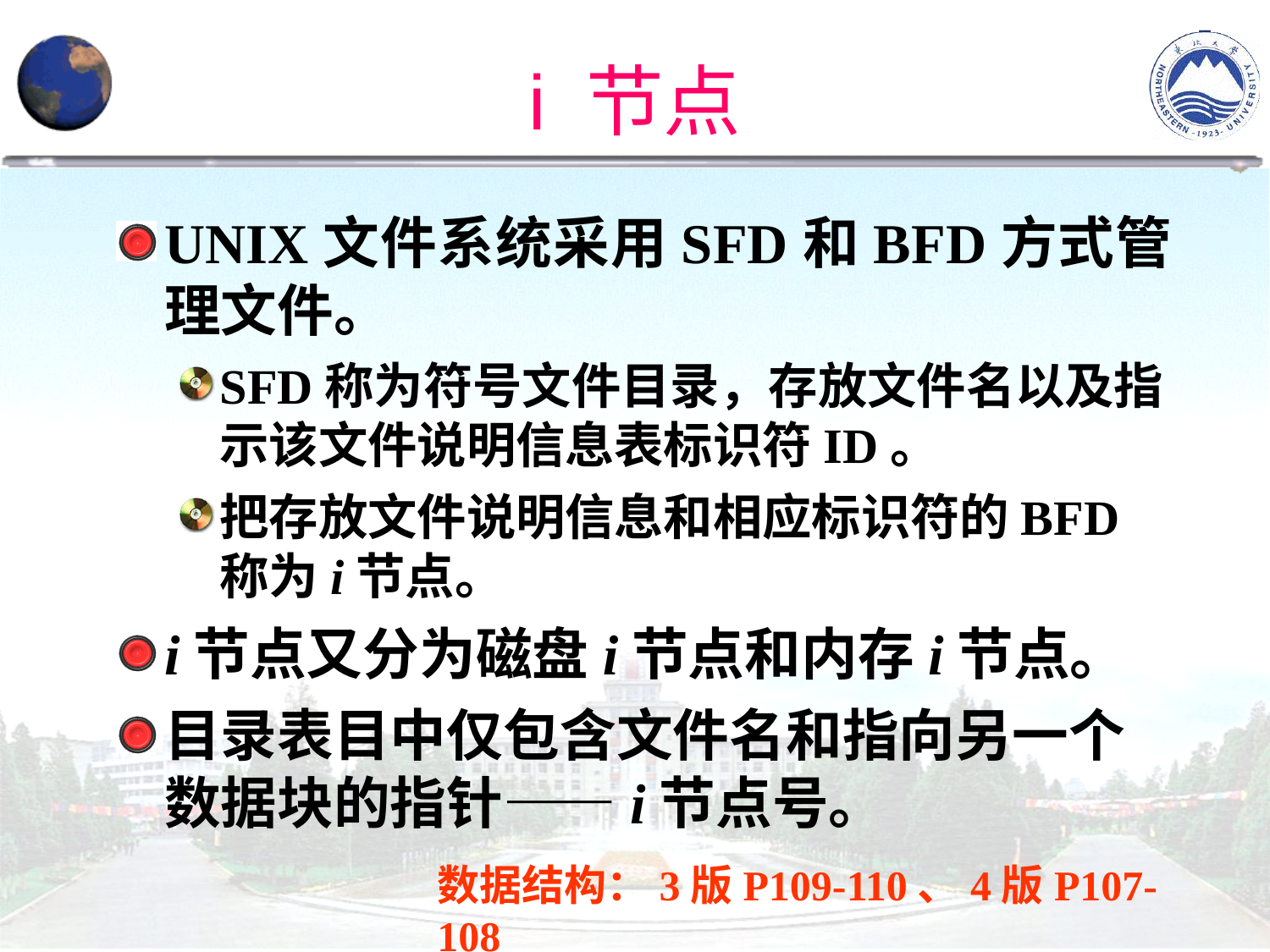

# i 节点
UNIX文件系统采用SFD和BFD方式管理文件。
SFD称为符号文件目录，存放文件名以及指示该文件说明信息表标识符ID。
把存放文件说明信息和相应标识符的BFD称为i节点。
i节点又分为磁盘i节点和内存i节点。
目录表目中仅包含文件名和指向另一个数据块的指针——i节点号。
数据结构：3版P109-110、4版P107-108